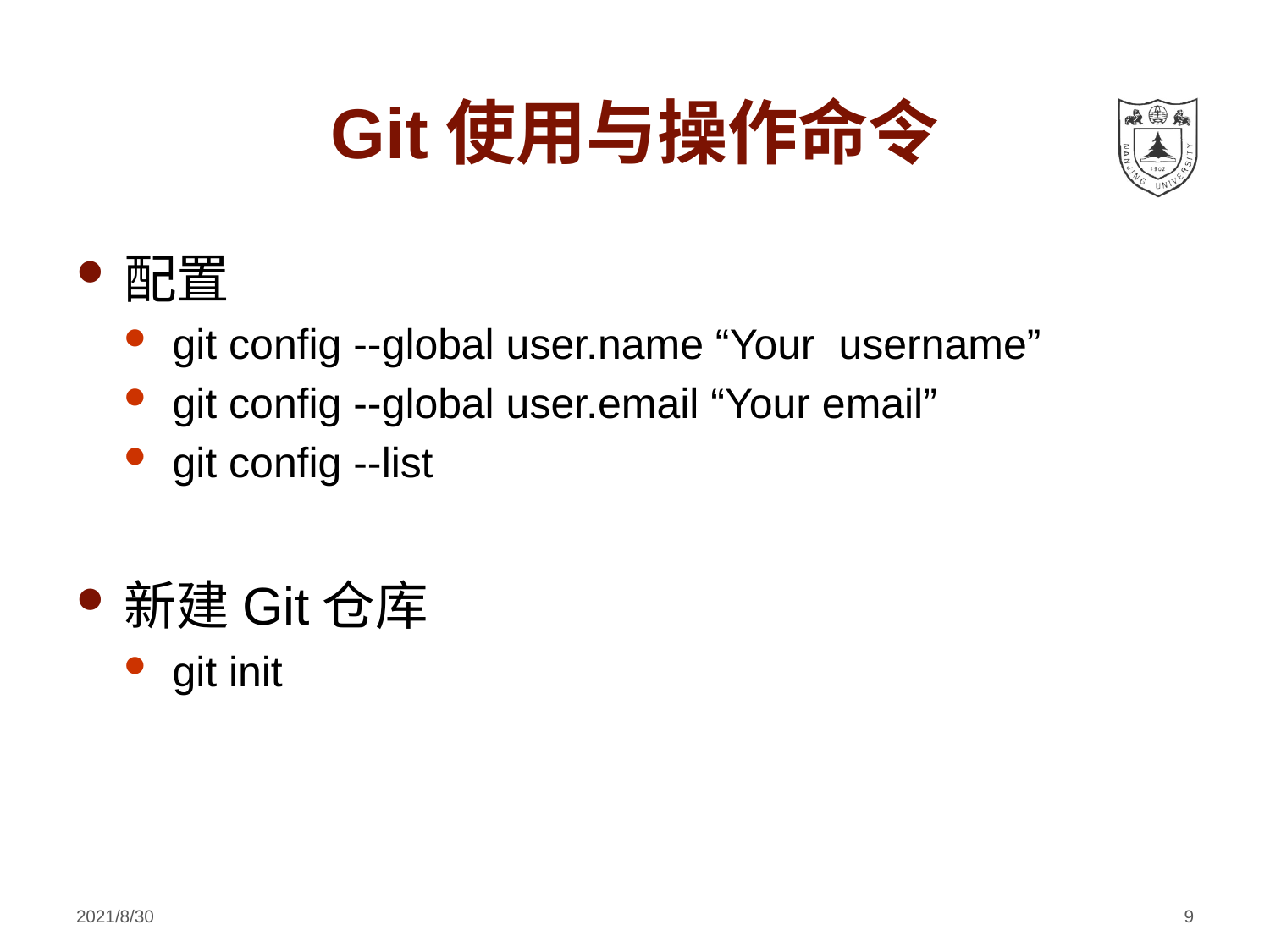

# Git使用与操作命令
配置
git config --global user.name “Your  username”
git config --global user.email “Your email”
git config --list

新建Git仓库
git init

2021/8/30

9